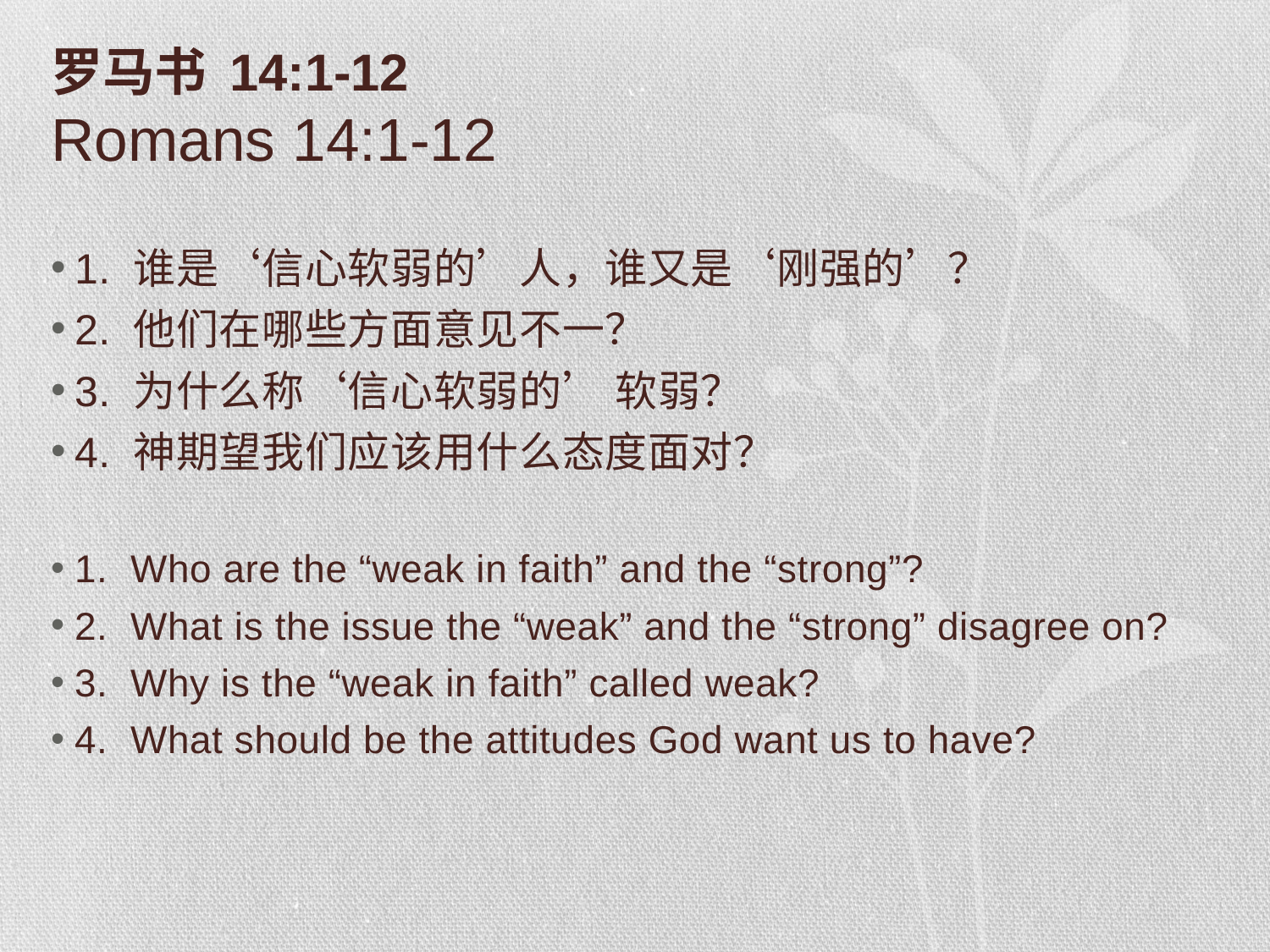

# 罗马书 14:1-12 Romans 14:1-12
1. 谁是‘信心软弱的’人，谁又是‘刚强的’？
2. 他们在哪些方面意见不一？
3. 为什么称‘信心软弱的’ 软弱？
4. 神期望我们应该用什么态度面对？

1.  Who are the “weak in faith” and the “strong”?
2.  What is the issue the “weak” and the “strong” disagree on?
3.  Why is the “weak in faith” called weak?
4.  What should be the attitudes God want us to have?